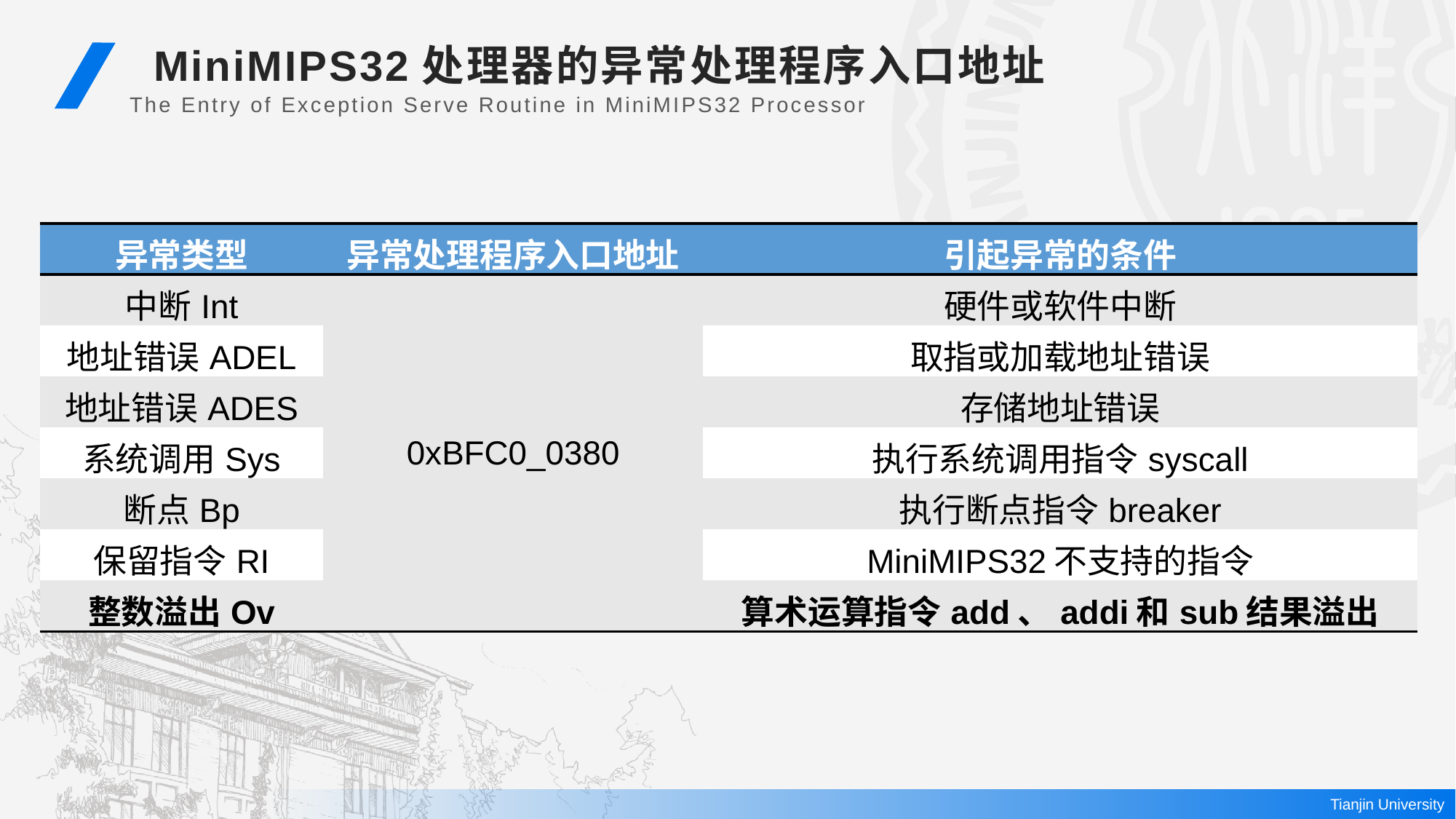

MiniMIPS32处理器的异常处理程序入口地址
The Entry of Exception Serve Routine in MiniMIPS32 Processor
| 异常类型 | 异常处理程序入口地址 | 引起异常的条件 |
| --- | --- | --- |
| 中断Int | 0xBFC0\_0380 | 硬件或软件中断 |
| 地址错误ADEL |  | 取指或加载地址错误 |
| 地址错误ADES |  | 存储地址错误 |
| 系统调用Sys |  | 执行系统调用指令syscall |
| 断点Bp |  | 执行断点指令breaker |
| 保留指令RI |  | MiniMIPS32不支持的指令 |
| 整数溢出Ov |  | 算术运算指令add、addi和sub结果溢出 |